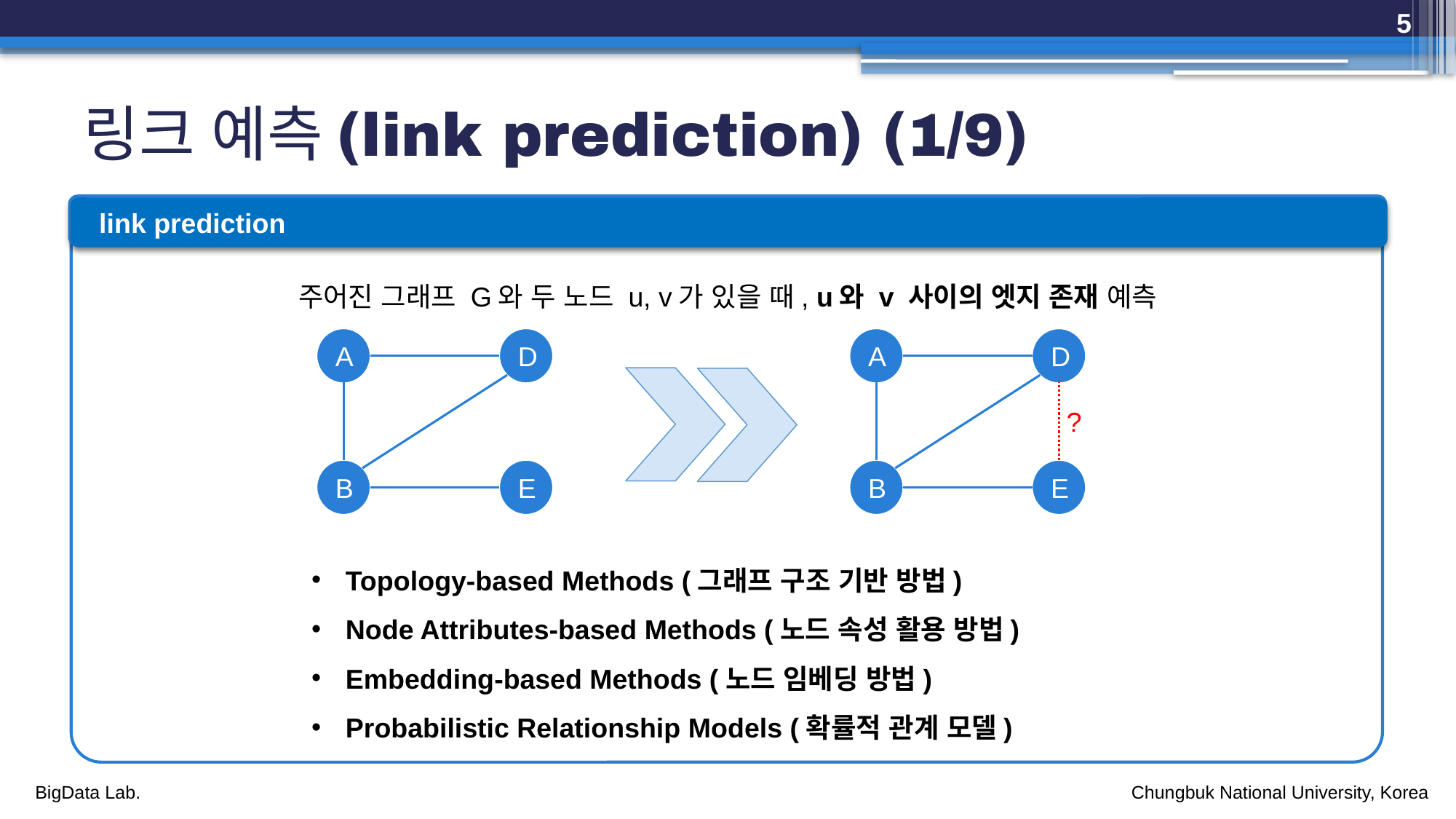

5
# 링크 예측(link prediction) (1/9)

link prediction

link prediction
주어진 그래프 G와 두 노드 u, v가 있을 때, u와 v 사이의 엣지 존재 예측
A
D
B
E
A
D
B
E

?
Topology-based Methods (그래프 구조 기반 방법)
Node Attributes-based Methods (노드 속성 활용 방법)
Embedding-based Methods (노드 임베딩 방법)
Probabilistic Relationship Models (확률적 관계 모델)